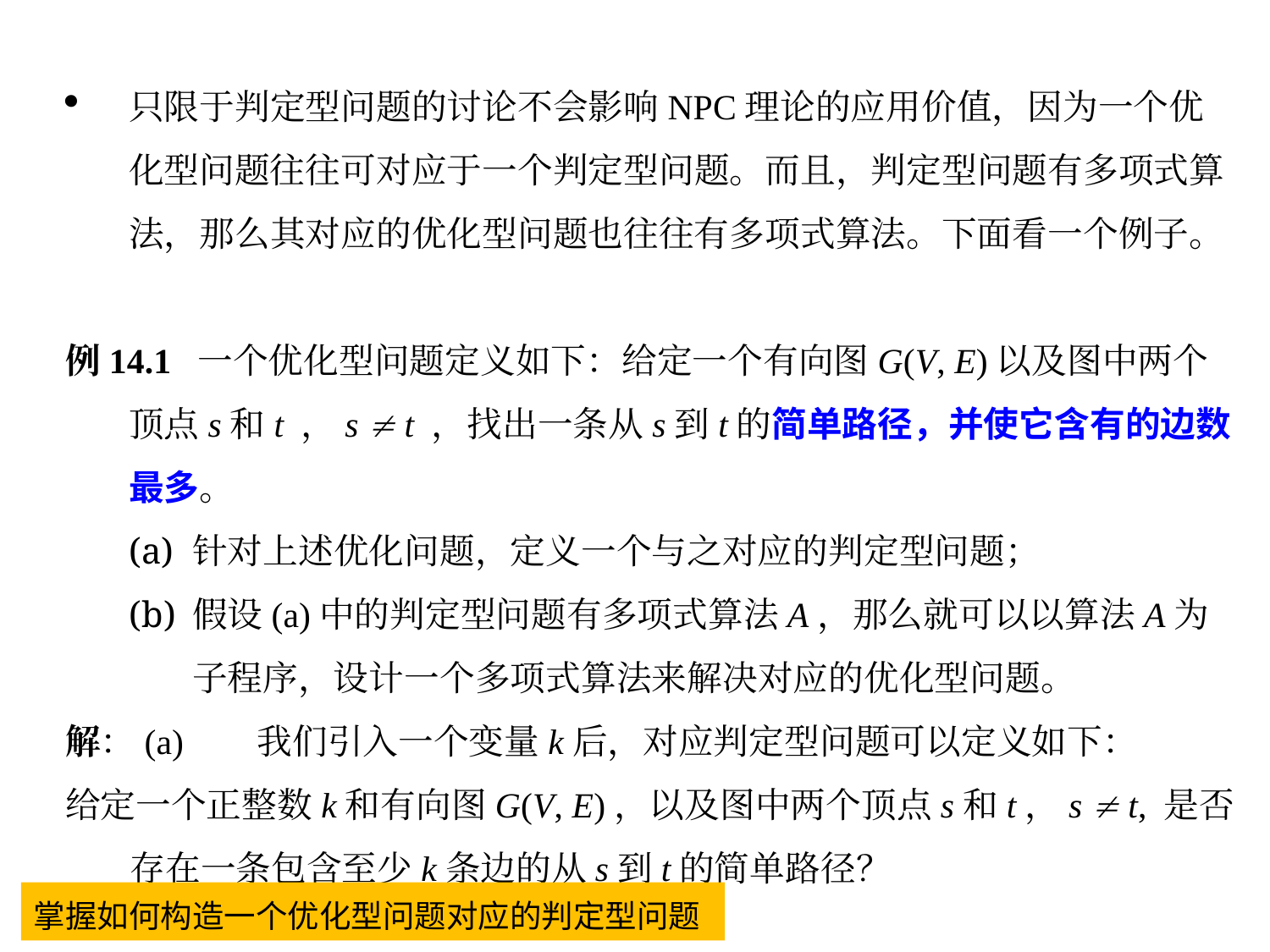

只限于判定型问题的讨论不会影响NPC理论的应用价值，因为一个优化型问题往往可对应于一个判定型问题。而且，判定型问题有多项式算法，那么其对应的优化型问题也往往有多项式算法。下面看一个例子。

例14.1  一个优化型问题定义如下：给定一个有向图G(V, E)以及图中两个顶点s和t ，s ≠ t ，找出一条从s到t的简单路径，并使它含有的边数最多。
针对上述优化问题，定义一个与之对应的判定型问题；
假设(a)中的判定型问题有多项式算法A，那么就可以以算法A为子程序，设计一个多项式算法来解决对应的优化型问题。
解：(a)	我们引入一个变量k后，对应判定型问题可以定义如下：
给定一个正整数k和有向图G(V, E)，以及图中两个顶点s和t，s ≠ t, 是否存在一条包含至少k条边的从s到t的简单路径？
掌握如何构造一个优化型问题对应的判定型问题
14-8